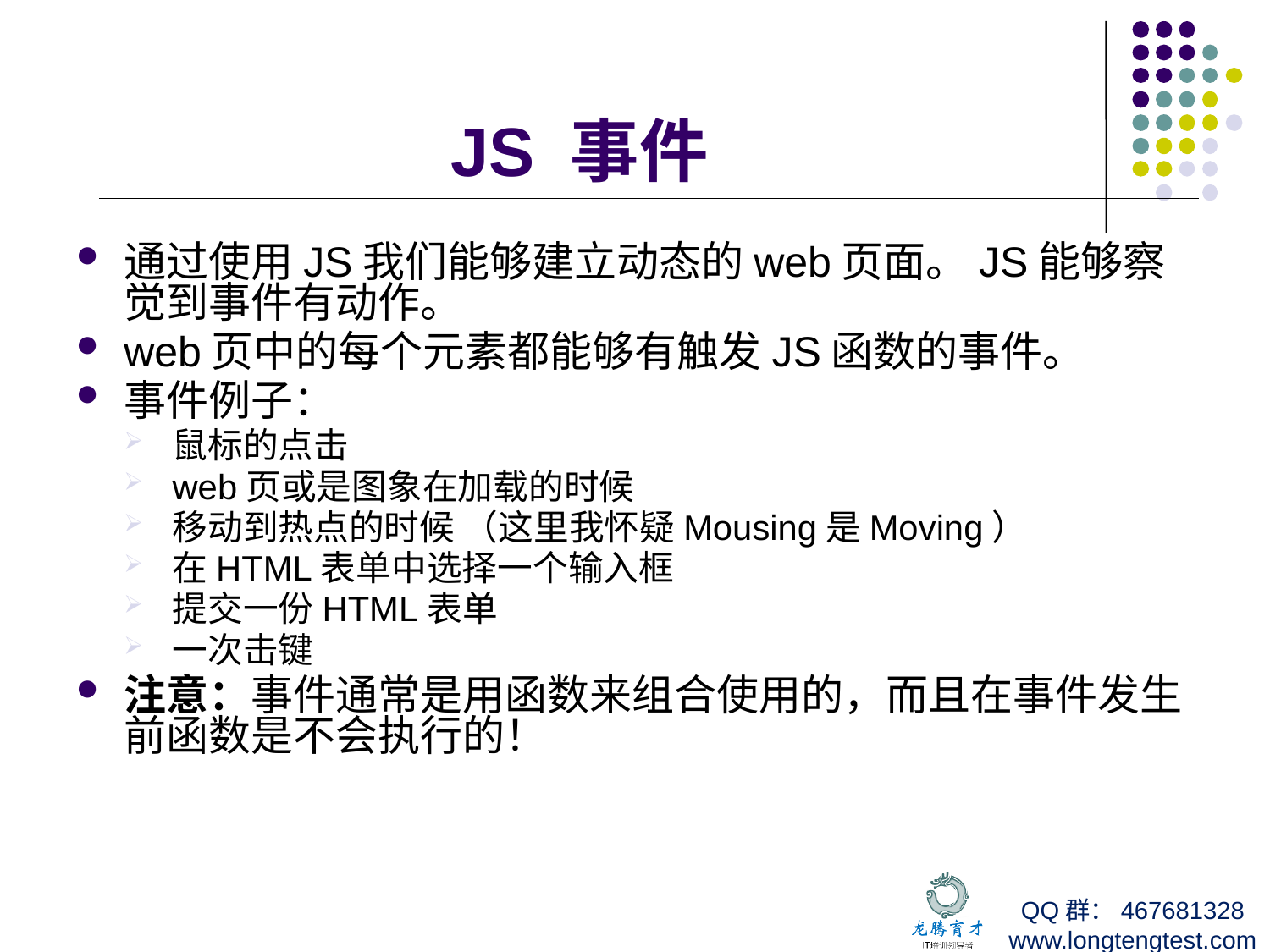

# JS 事件
通过使用JS我们能够建立动态的web页面。JS能够察觉到事件有动作。
web页中的每个元素都能够有触发JS函数的事件。
事件例子：
鼠标的点击
web页或是图象在加载的时候
移动到热点的时候 （这里我怀疑Mousing是Moving）
在HTML表单中选择一个输入框
提交一份HTML表单
一次击键
注意：事件通常是用函数来组合使用的，而且在事件发生前函数是不会执行的！